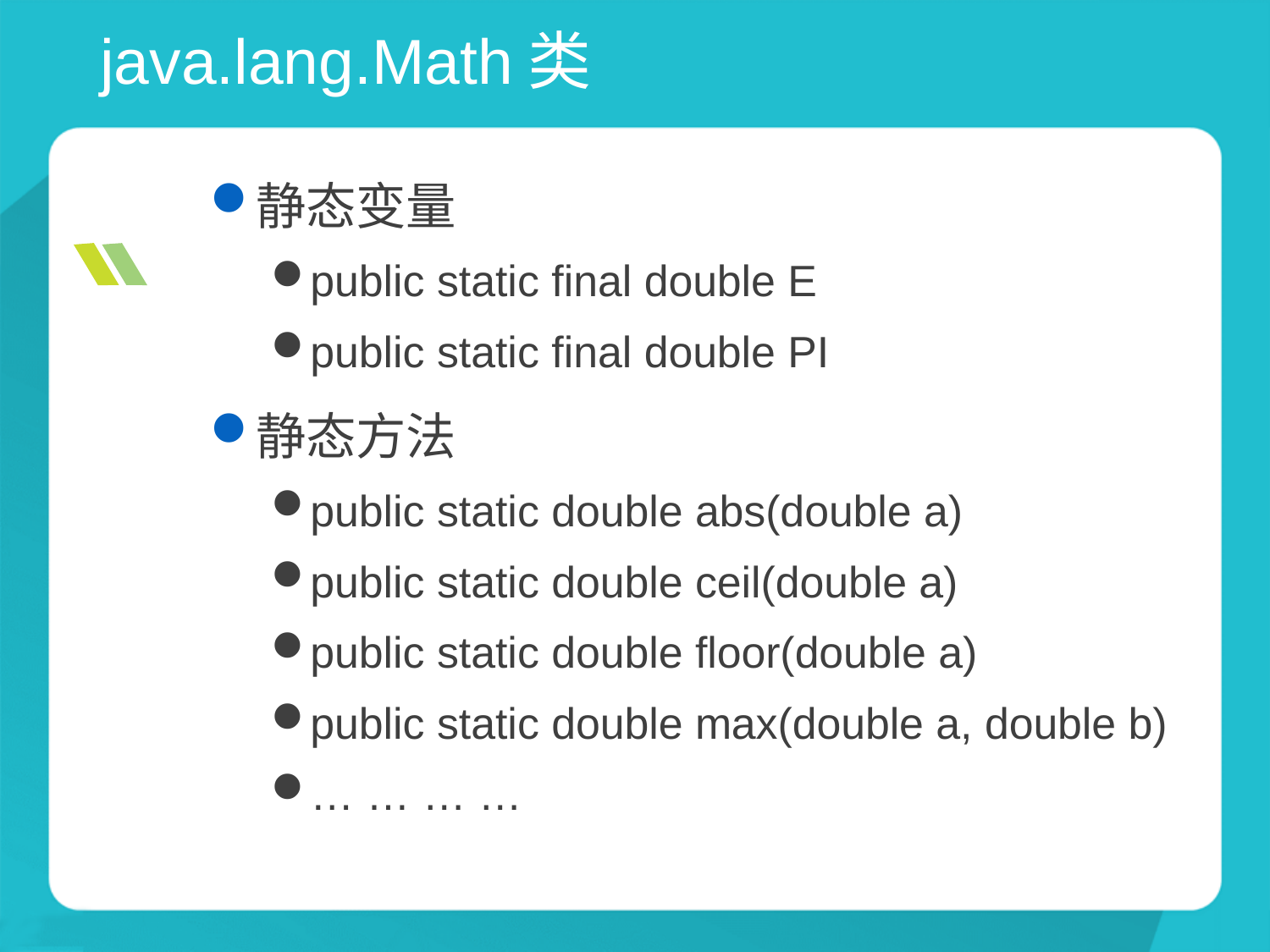

# java.lang.Math类
静态变量
public static final double E
public static final double PI
静态方法
public static double abs(double a)
public static double ceil(double a)
public static double floor(double a)
public static double max(double a, double b)
… … … …